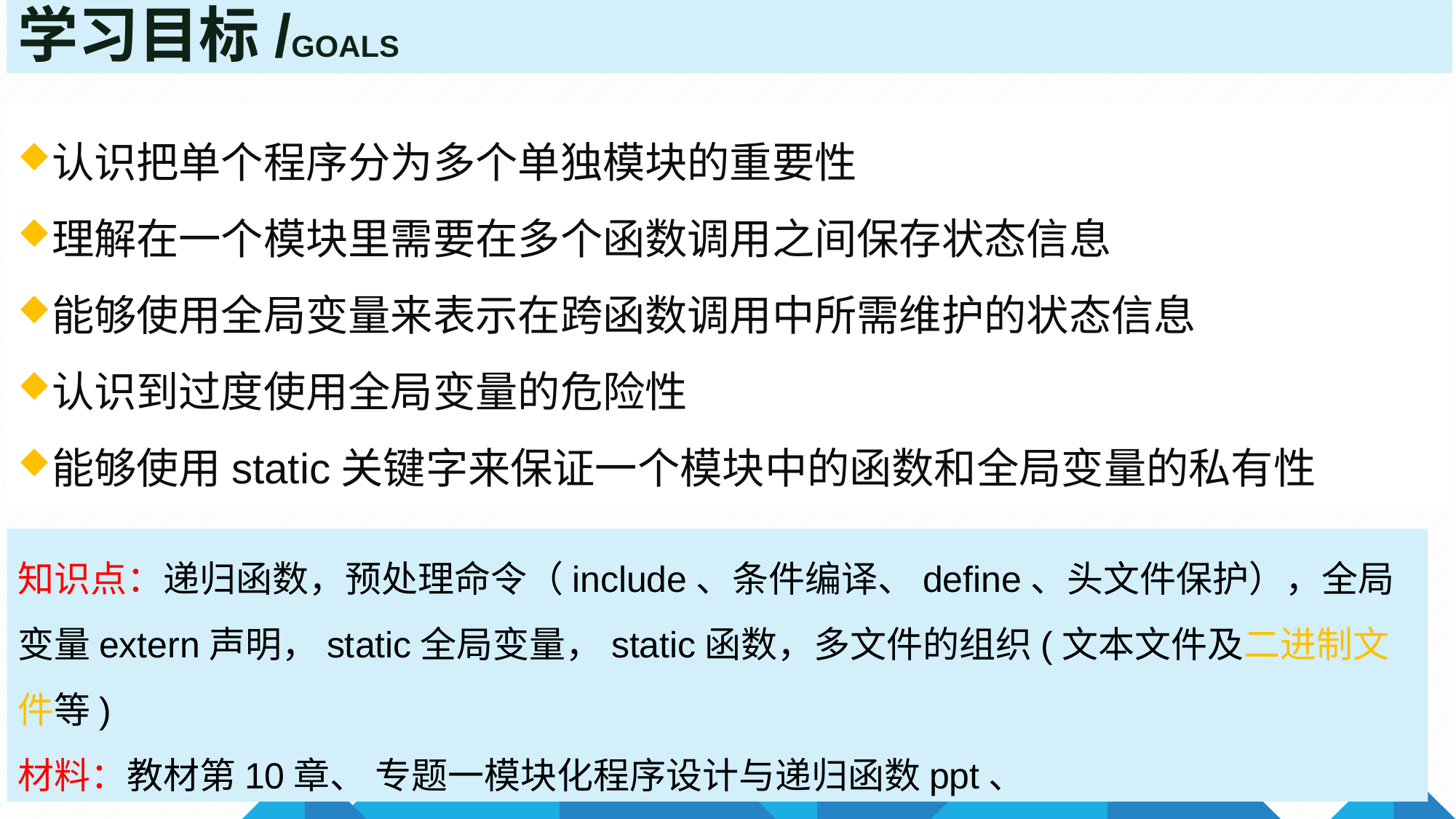

学习目标/GOALS
认识把单个程序分为多个单独模块的重要性
理解在一个模块里需要在多个函数调用之间保存状态信息
能够使用全局变量来表示在跨函数调用中所需维护的状态信息
认识到过度使用全局变量的危险性
能够使用static关键字来保证一个模块中的函数和全局变量的私有性
知识点：递归函数，预处理命令（include、条件编译、define、头文件保护），全局变量extern声明，static全局变量，static函数，多文件的组织(文本文件及二进制文件等)
材料：教材第10章、 专题一模块化程序设计与递归函数ppt、